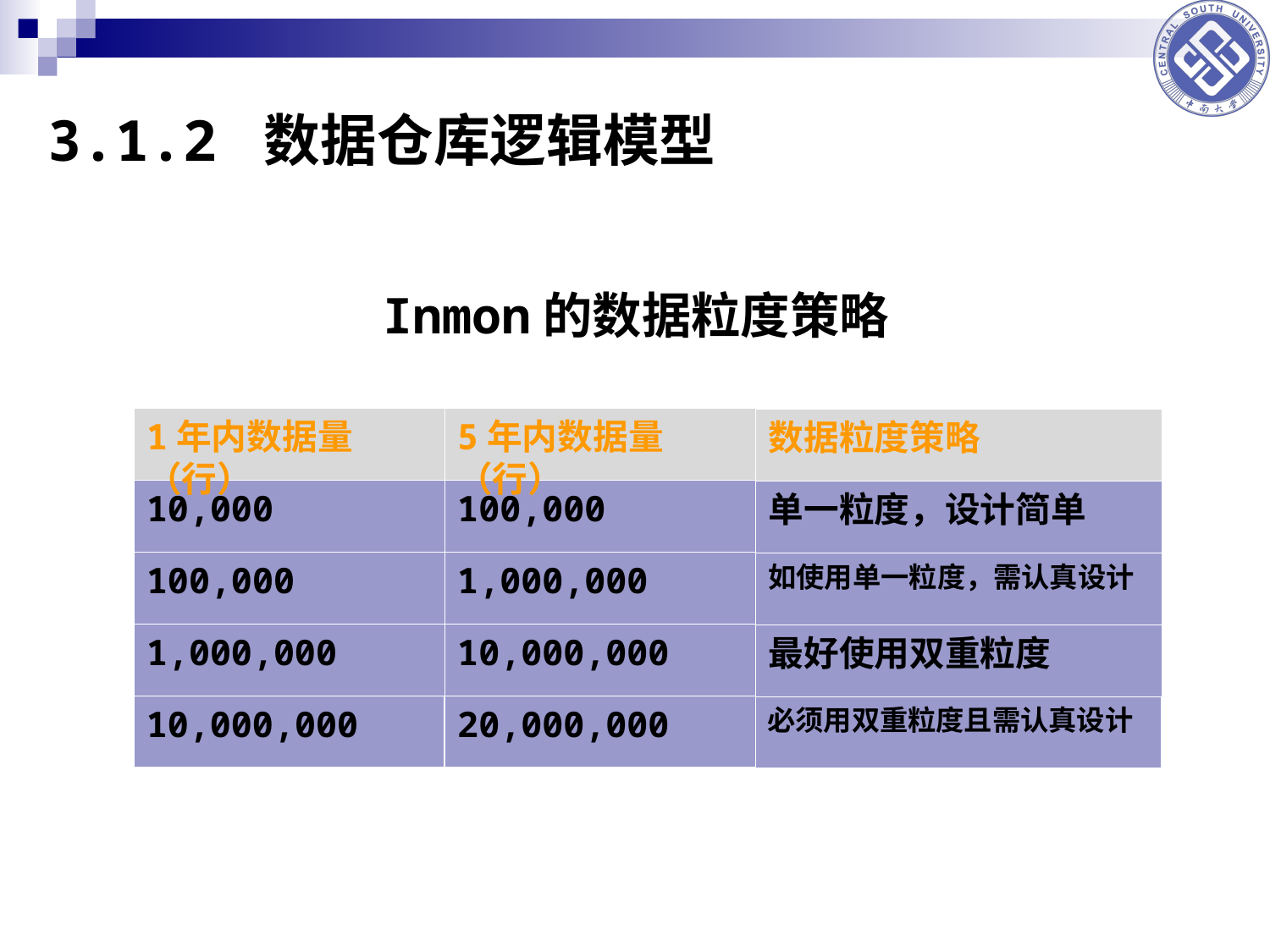

3.1.2 数据仓库逻辑模型
Inmon的数据粒度策略
1年内数据量（行）
5年内数据量（行）
数据粒度策略
10,000
100,000
单一粒度，设计简单
100,000
1,000,000
如使用单一粒度，需认真设计
1,000,000
10,000,000
最好使用双重粒度
10,000,000
20,000,000
必须用双重粒度且需认真设计